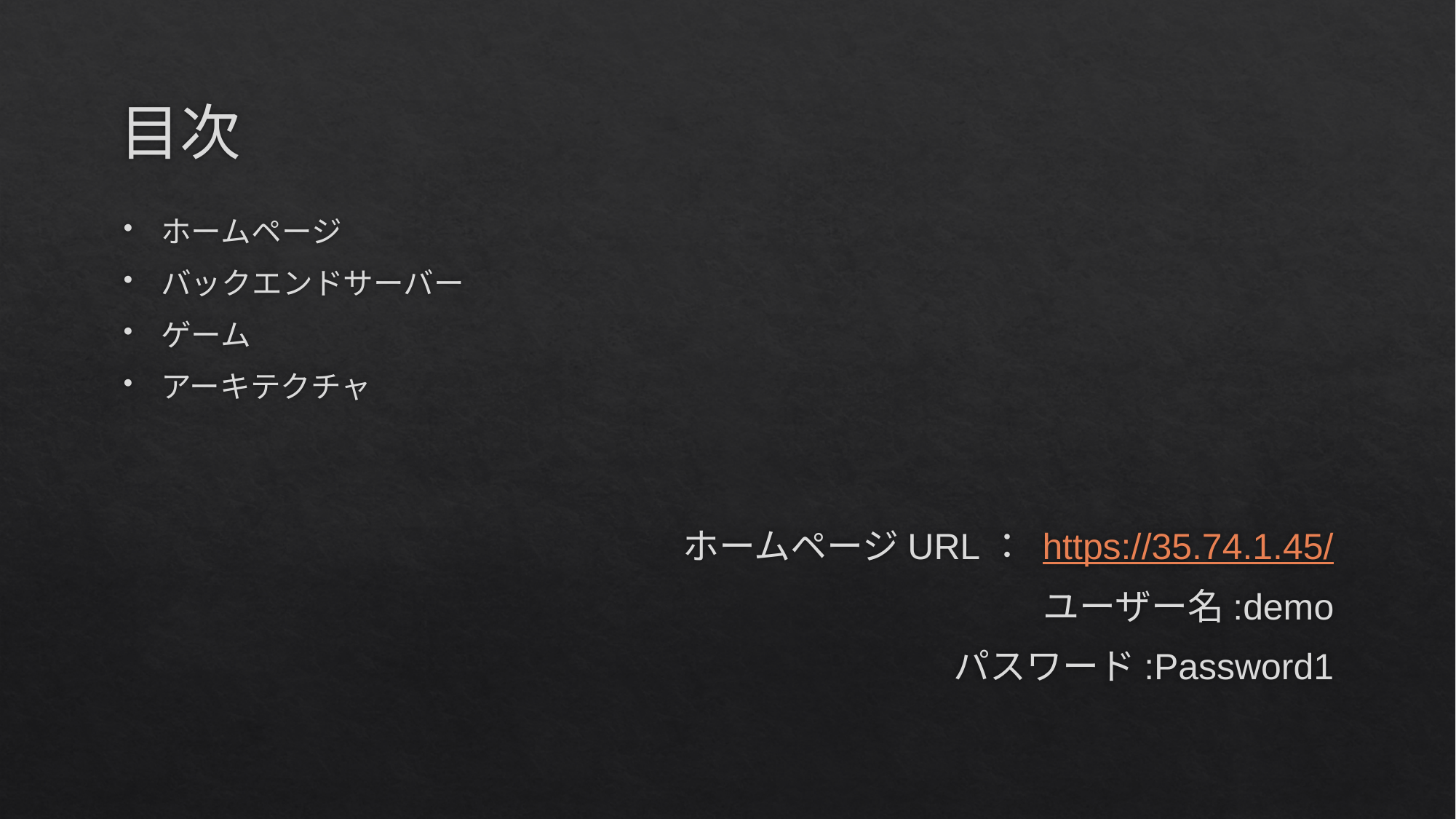

# 目次
ホームページ
バックエンドサーバー
ゲーム
アーキテクチャ

ホームページURL： https://35.74.1.45/
ユーザー名:demo
パスワード:Password1